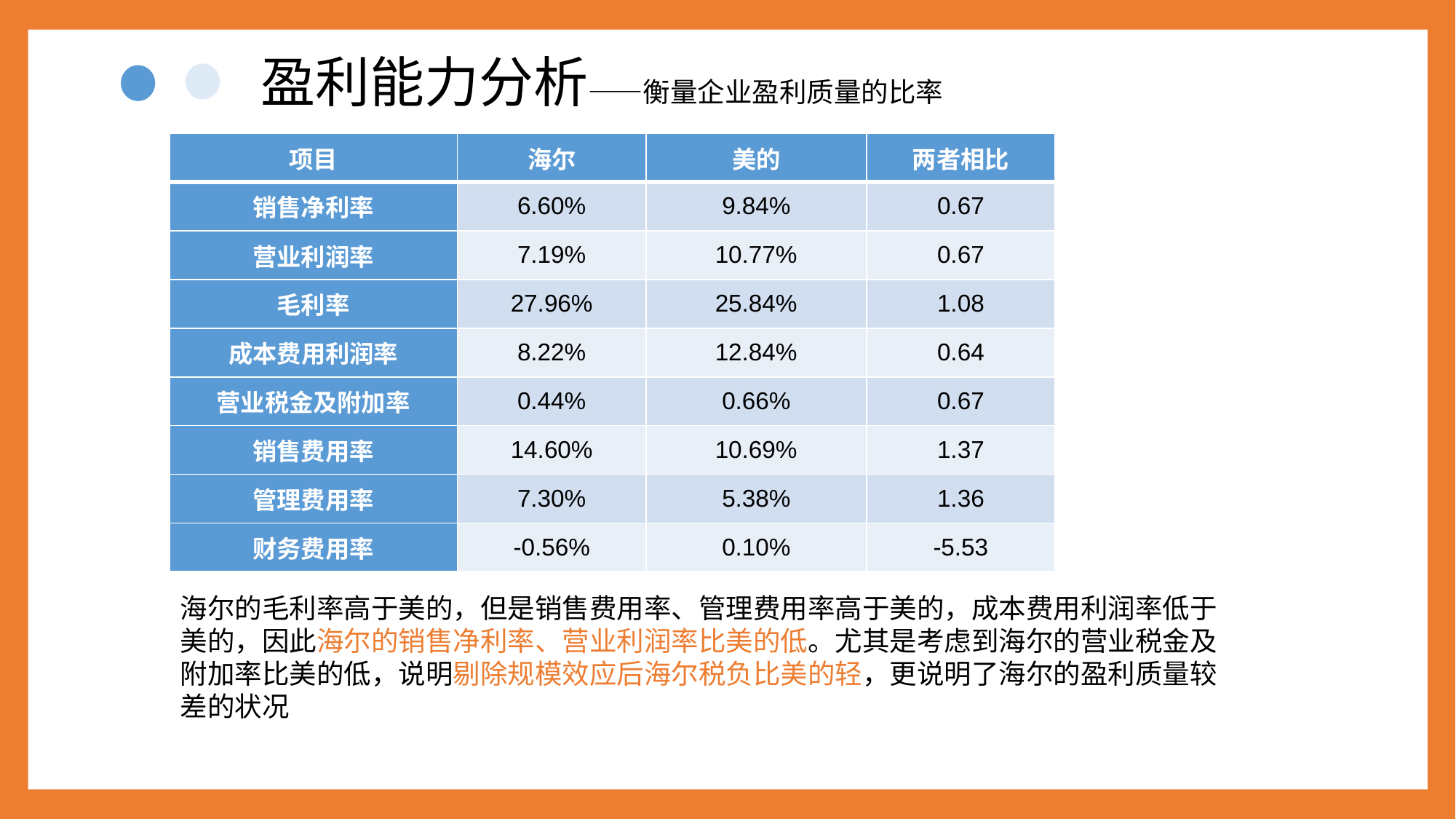

盈利能力分析——衡量企业盈利质量的比率

| 项目 | 海尔 | 美的 | 两者相比 |
| --- | --- | --- | --- |
| 销售净利率 | 6.60% | 9.84% | 0.67 |
| 营业利润率 | 7.19% | 10.77% | 0.67 |
| 毛利率 | 27.96% | 25.84% | 1.08 |
| 成本费用利润率 | 8.22% | 12.84% | 0.64 |
| 营业税金及附加率 | 0.44% | 0.66% | 0.67 |
| 销售费用率 | 14.60% | 10.69% | 1.37 |
| 管理费用率 | 7.30% | 5.38% | 1.36 |
| 财务费用率 | -0.56% | 0.10% | -5.53 |
海尔的毛利率高于美的，但是销售费用率、管理费用率高于美的，成本费用利润率低于美的，因此海尔的销售净利率、营业利润率比美的低。尤其是考虑到海尔的营业税金及附加率比美的低，说明剔除规模效应后海尔税负比美的轻，更说明了海尔的盈利质量较差的状况